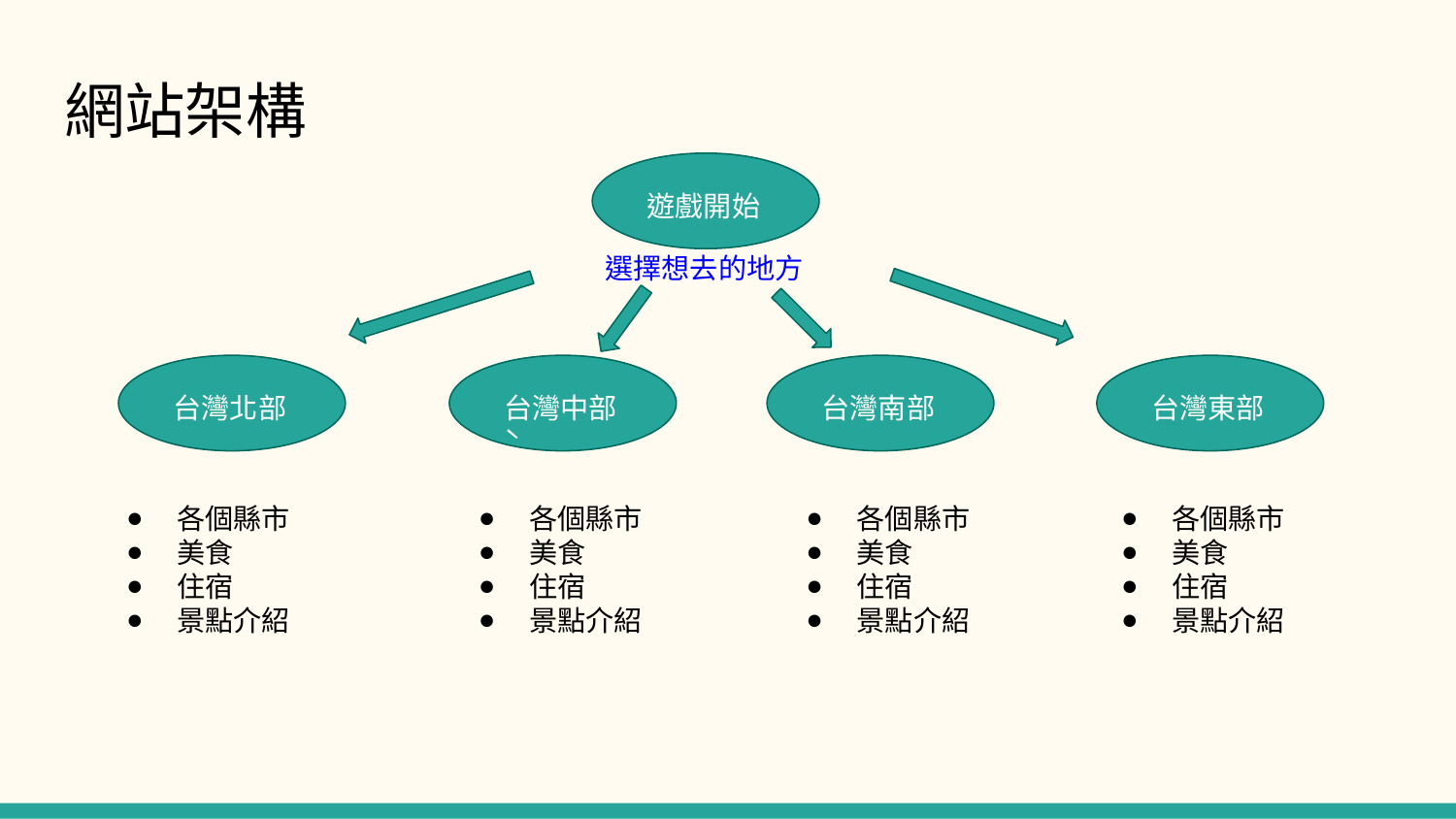

# 網站架構

遊戲開始
選擇想去的地方

台灣北部
台灣中部ˋ
台灣南部
台灣東部
各個縣市
美食
住宿
景點介紹
各個縣市
美食
住宿
景點介紹
各個縣市
美食
住宿
景點介紹
各個縣市
美食
住宿
景點介紹